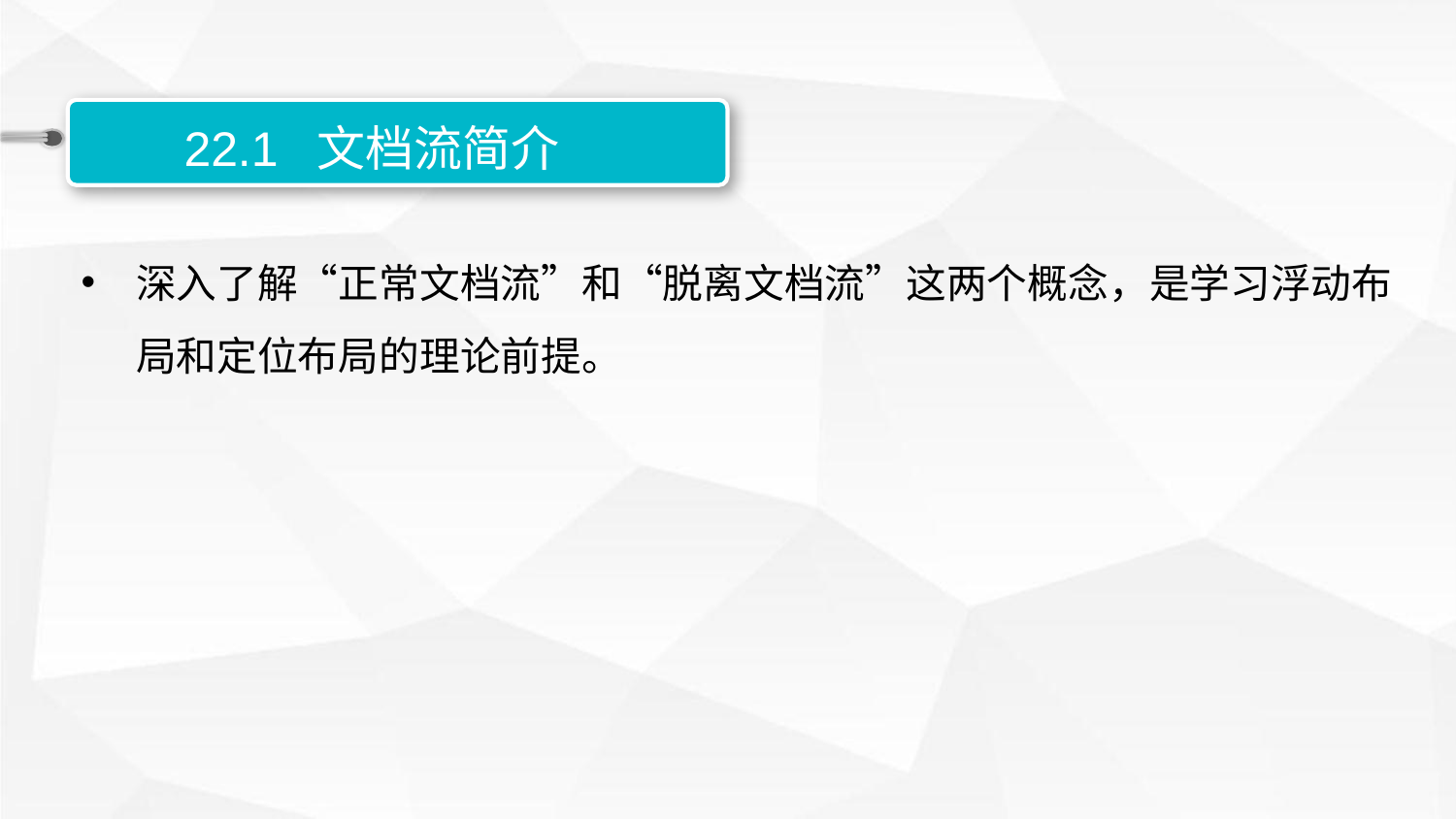

22.1  文档流简介

深入了解“正常文档流”和“脱离文档流”这两个概念，是学习浮动布局和定位布局的理论前提。